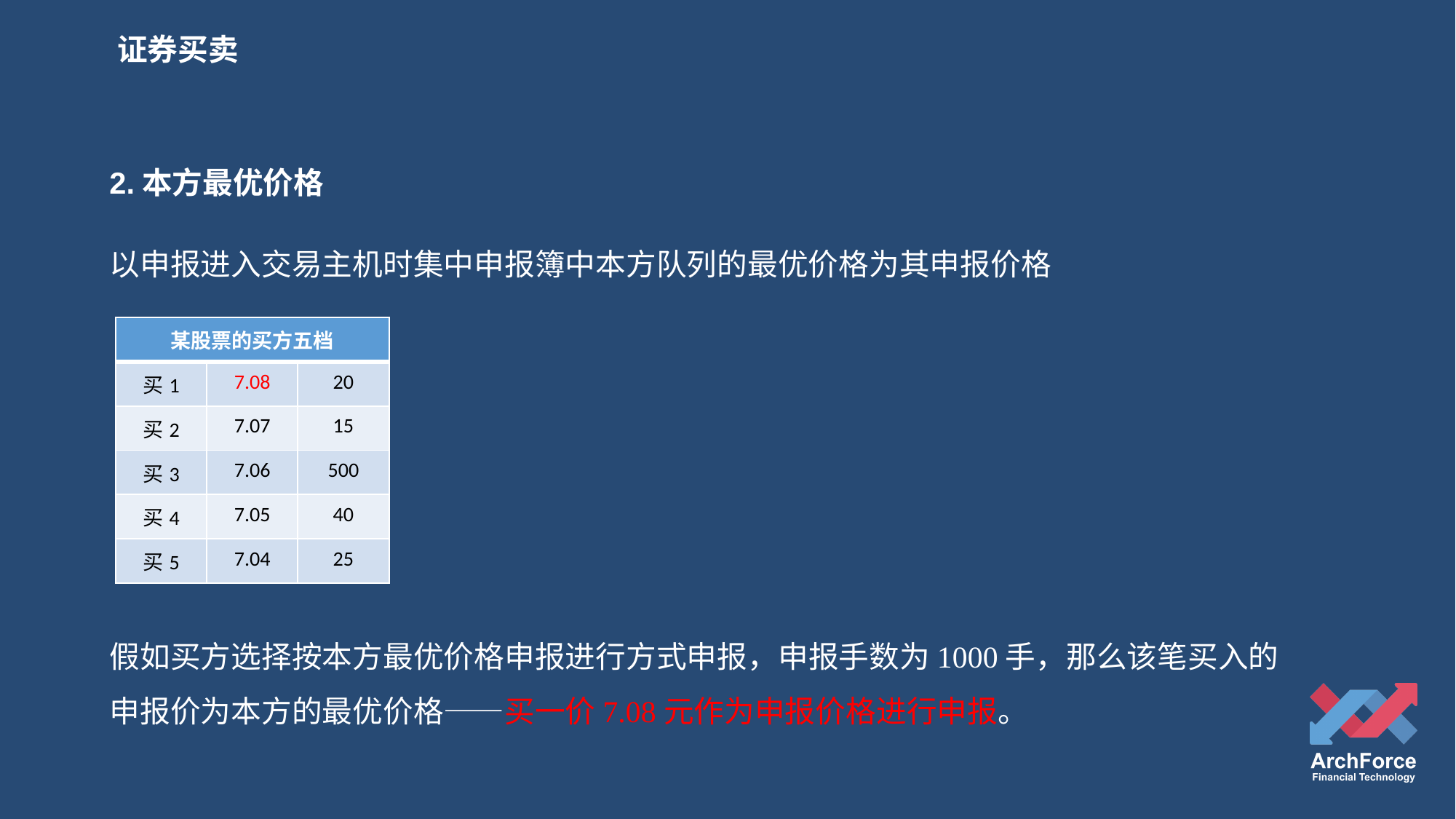

证券买卖
2.本方最优价格
以申报进入交易主机时集中申报簿中本方队列的最优价格为其申报价格
| 某股票的买方五档 |  |  |
| --- | --- | --- |
| 买1 | 7.08 | 20 |
| 买2 | 7.07 | 15 |
| 买3 | 7.06 | 500 |
| 买4 | 7.05 | 40 |
| 买5 | 7.04 | 25 |
假如买方选择按本方最优价格申报进行方式申报，申报手数为1000手，那么该笔买入的申报价为本方的最优价格——买一价7.08元作为申报价格进行申报。